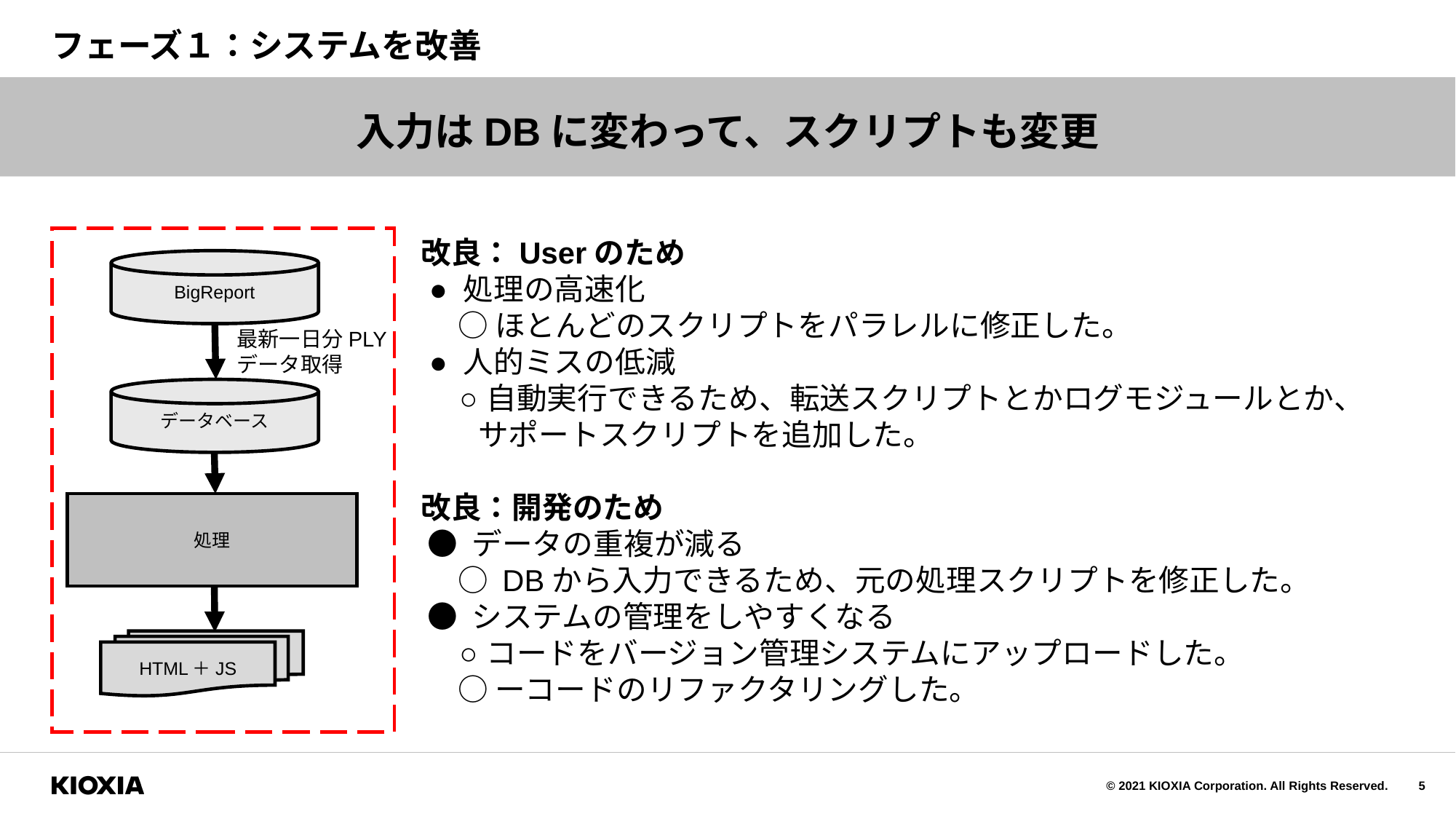

# フェーズ１：システムを改善
入力はDBに変わって、スクリプトも変更

BigReport
最新一日分PLY
データ取得
データベース
処理
HTML＋JS
改良：Userのため
 ● 処理の高速化
　 ○ ほとんどのスクリプトをパラレルに修正した。
 ● 人的ミスの低減
　 ○ 自動実行できるため、転送スクリプトとかログモジュールとか、
　    サポートスクリプトを追加した。

改良：開発のため
 ● データの重複が減る
　 ○ DBから入力できるため、元の処理スクリプトを修正した。
 ● システムの管理をしやすくなる
　 ○ コードをバージョン管理システムにアップロードした。
　 ○ ーコードのリファクタリングした。